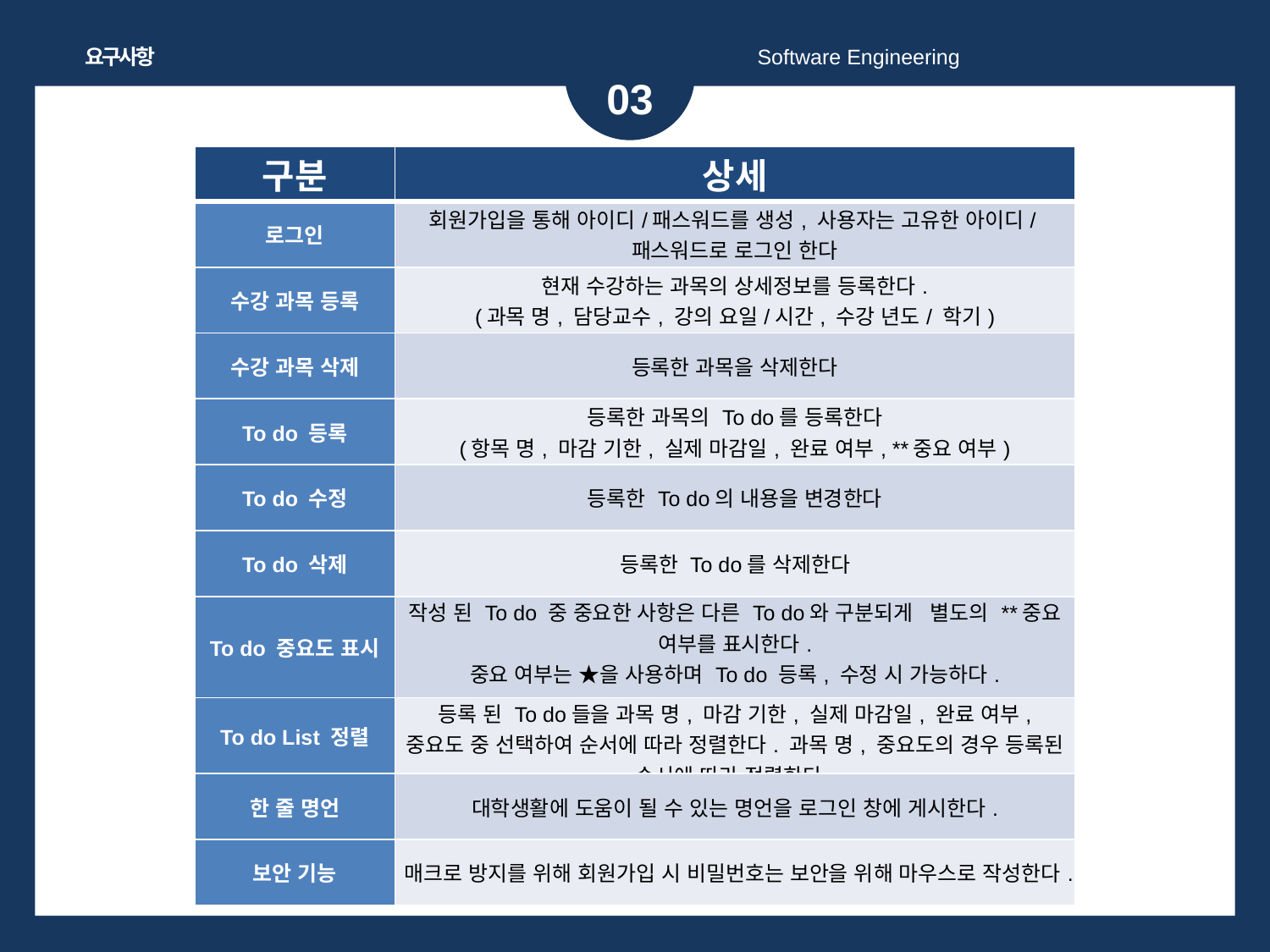

요구사항
Software Engineering

03

| 구분 | 상세 |
| --- | --- |
| 로그인 | 회원가입을 통해 아이디/패스워드를 생성, 사용자는 고유한 아이디/패스워드로 로그인 한다 |
| 수강 과목 등록 | 현재 수강하는 과목의 상세정보를 등록한다. (과목 명, 담당교수, 강의 요일/시간, 수강 년도/ 학기) |
| 수강 과목 삭제 | 등록한 과목을 삭제한다 |
| To do 등록 | 등록한 과목의 To do를 등록한다 (항목 명, 마감 기한, 실제 마감일, 완료 여부, \*\*중요 여부) |
| To do 수정 | 등록한 To do의 내용을 변경한다 |
| To do 삭제 | 등록한 To do를 삭제한다 |
| To do 중요도 표시 | 작성 된 To do 중 중요한 사항은 다른 To do와 구분되게 별도의 \*\*중요 여부를 표시한다. 중요 여부는 ★을 사용하며 To do 등록, 수정 시 가능하다. |
| To do List 정렬 | 등록 된 To do들을 과목 명, 마감 기한, 실제 마감일, 완료 여부, 중요도 중 선택하여 순서에 따라 정렬한다. 과목 명, 중요도의 경우 등록된 순서에 따라 정렬한다. |
| 한 줄 명언 | 대학생활에 도움이 될 수 있는 명언을 로그인 창에 게시한다. |
| 보안 기능 | 매크로 방지를 위해 회원가입 시 비밀번호는 보안을 위해 마우스로 작성한다. |